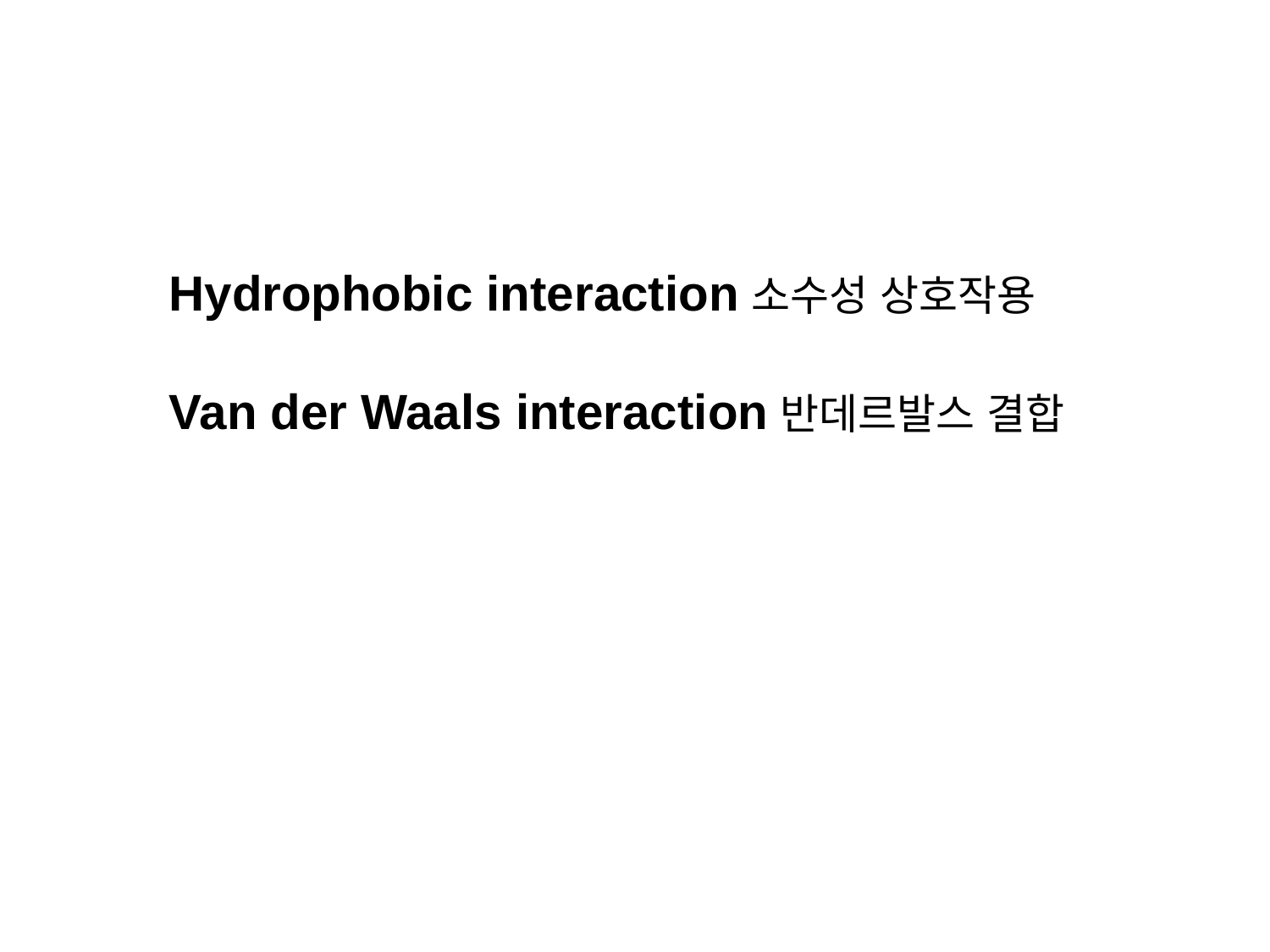

Hydrophobic interaction소수성 상호작용

Van der Waals interaction반데르발스 결합